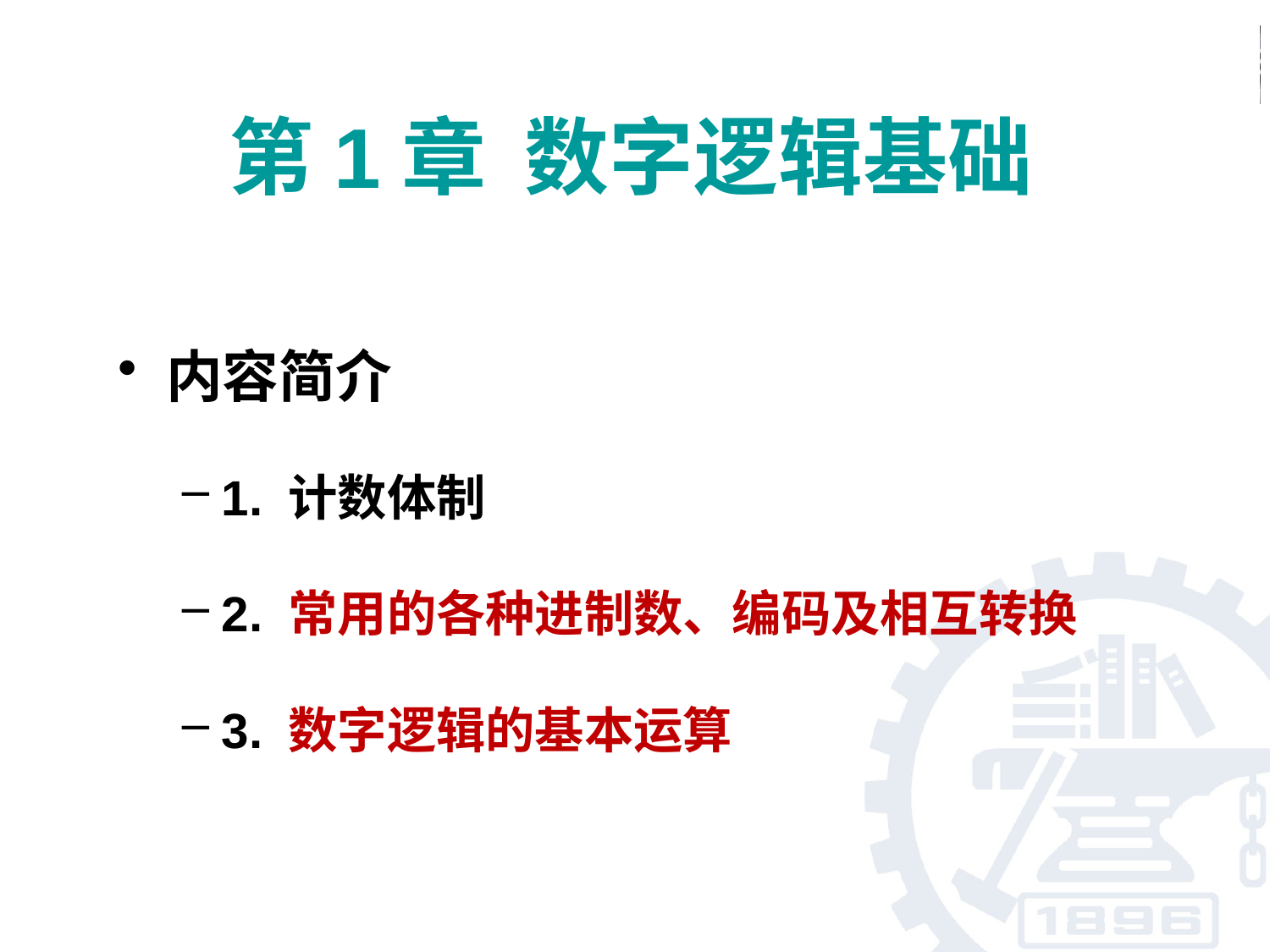

第1章  数字逻辑基础
内容简介
1. 计数体制
2. 常用的各种进制数、编码及相互转换
3. 数字逻辑的基本运算